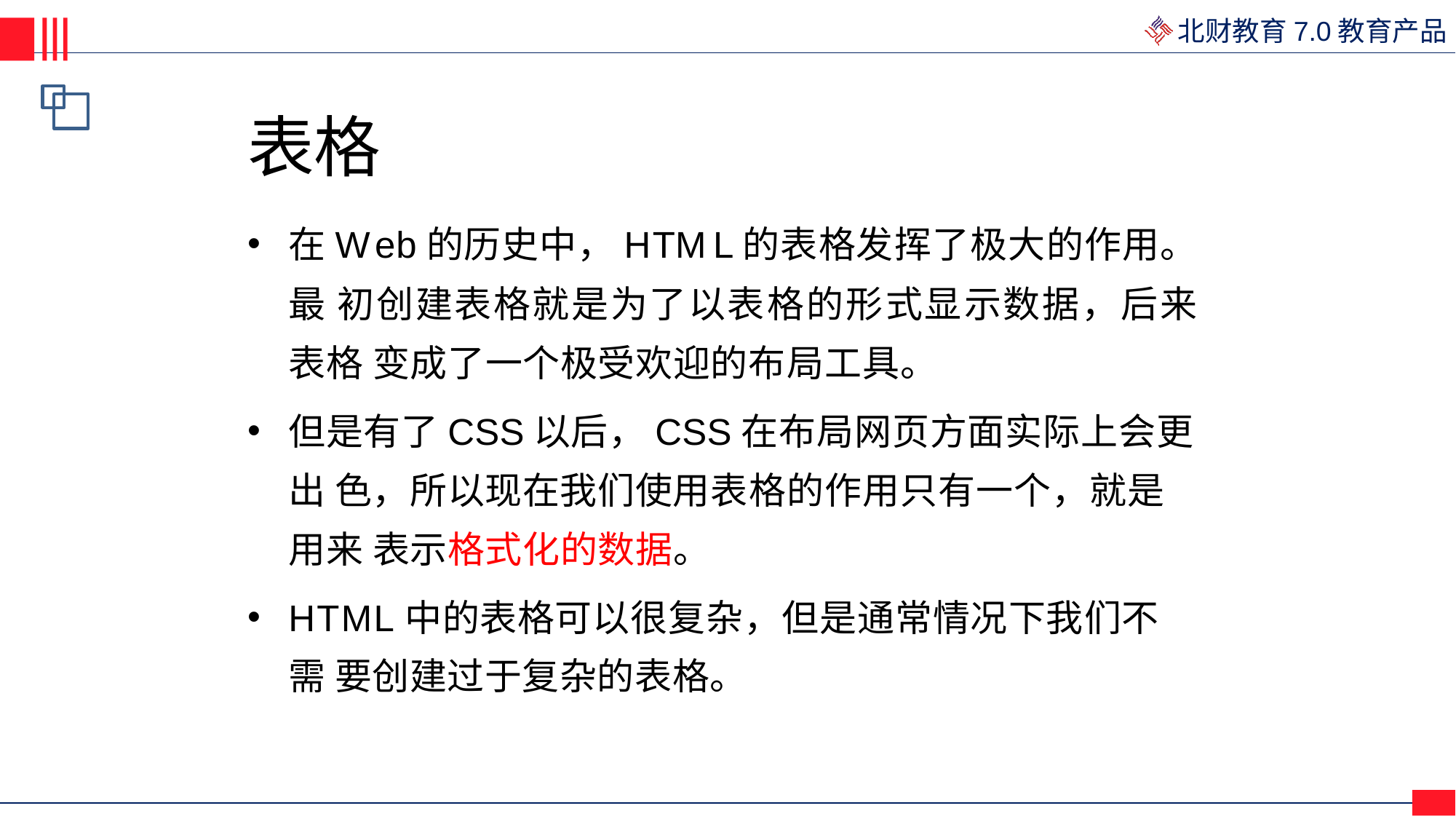

# 表格
在Web的历史中，HTML的表格发挥了极大的作用。最 初创建表格就是为了以表格的形式显示数据，后来表格 变成了一个极受欢迎的布局工具。
但是有了CSS以后，CSS在布局网页方面实际上会更出 色，所以现在我们使用表格的作用只有一个，就是用来 表示格式化的数据。
HTML中的表格可以很复杂，但是通常情况下我们不需 要创建过于复杂的表格。